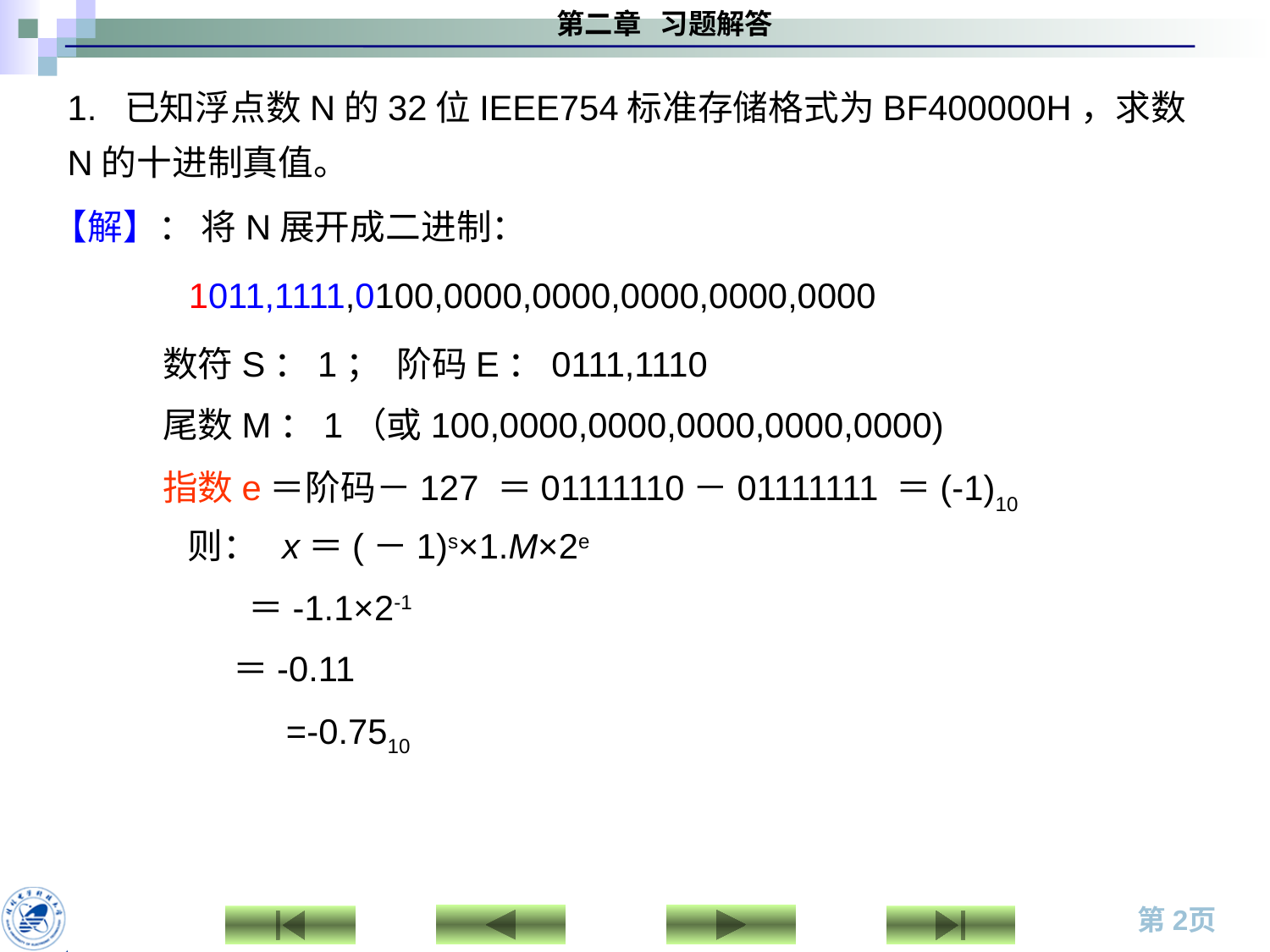

1.  已知浮点数N的32位IEEE754标准存储格式为BF400000H，求数N的十进制真值。
【解】： 将N展开成二进制：
              1011,1111,0100,0000,0000,0000,0000,0000
             数符S：1；  阶码E：0111,1110
             尾数M：1（或100,0000,0000,0000,0000,0000)
             指数e＝阶码－127 ＝01111110－01111111 ＝(-1)10
             则：  x＝(－1)s×1.M×2e
                        ＝-1.1×2-1
                                     ＝-0.11
                        =-0.7510